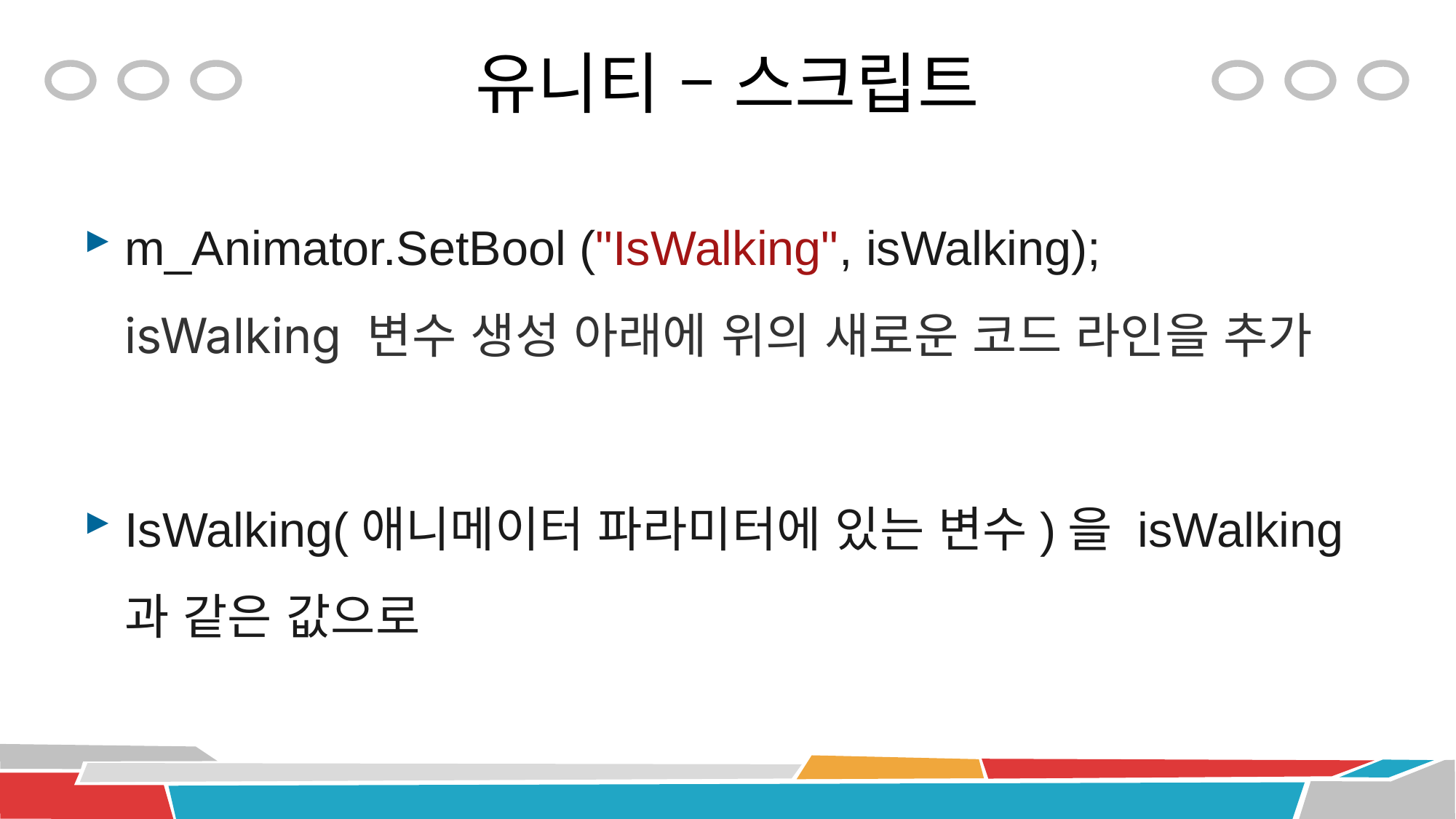

# 유니티 – 스크립트
m_Animator.SetBool ("IsWalking", isWalking);
isWalking 변수 생성 아래에 위의 새로운 코드 라인을 추가

IsWalking(애니메이터 파라미터에 있는 변수)을 isWalking과 같은 값으로